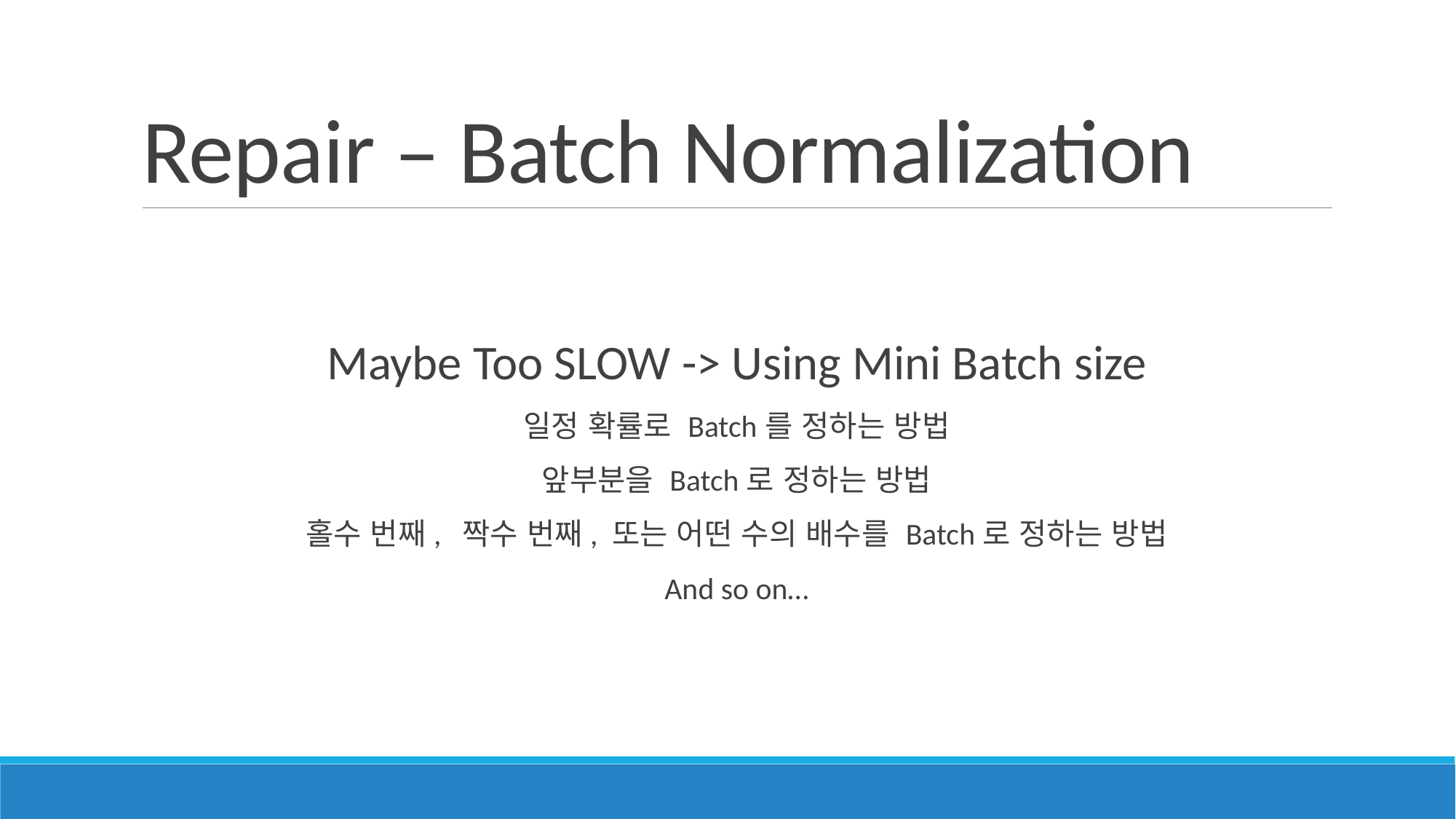

# Repair – Batch Normalization

Maybe Too SLOW -> Using Mini Batch size
일정 확률로 Batch를 정하는 방법
앞부분을 Batch로 정하는 방법
홀수 번째,  짝수 번째, 또는 어떤 수의 배수를 Batch로 정하는 방법
And so on…